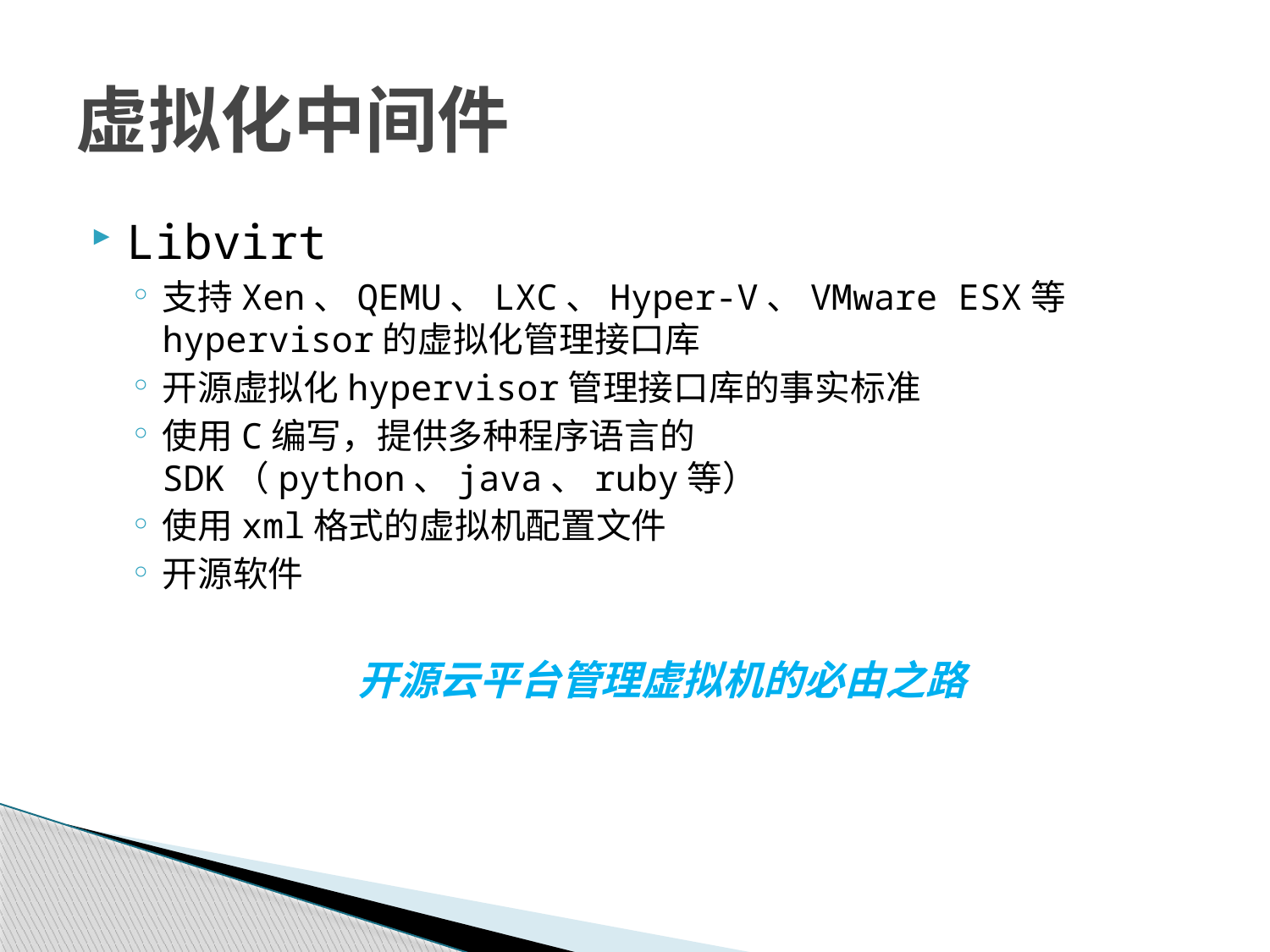

# 虚拟化中间件
Libvirt
支持Xen、QEMU、LXC、Hyper-V、VMware ESX等hypervisor的虚拟化管理接口库
开源虚拟化hypervisor管理接口库的事实标准
使用C编写，提供多种程序语言的SDK（python、java、ruby等）
使用xml格式的虚拟机配置文件
开源软件

开源云平台管理虚拟机的必由之路